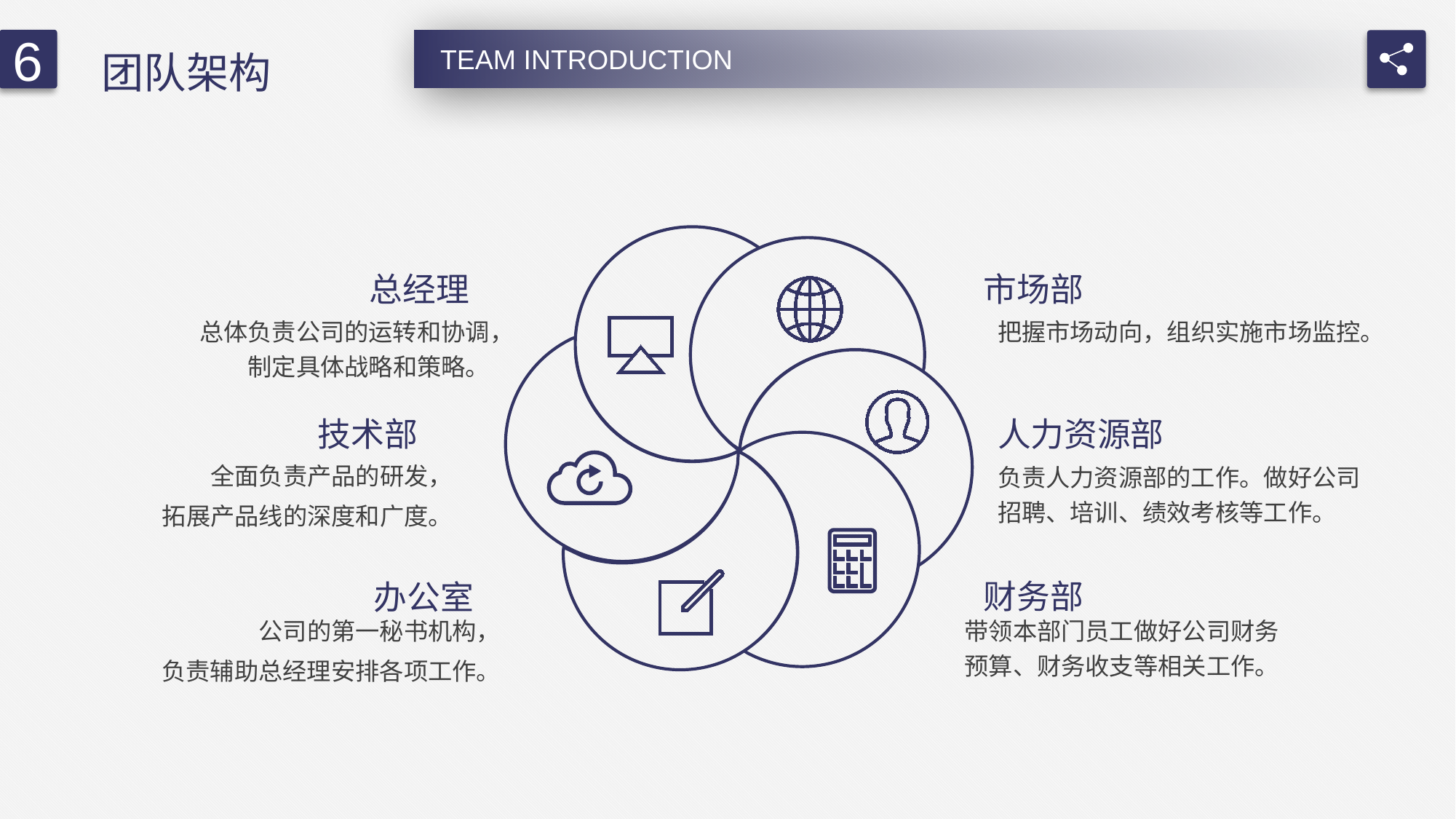

团队架构
6

TEAM INTRODUCTION

总经理
市场部

把握市场动向，组织实施市场监控。
总体负责公司的运转和协调，
制定具体战略和策略。

人力资源部
技术部
全面负责产品的研发，
拓展产品线的深度和广度。

负责人力资源部的工作。做好公司招聘、培训、绩效考核等工作。

财务部
办公室

公司的第一秘书机构，
负责辅助总经理安排各项工作。
带领本部门员工做好公司财务预算、财务收支等相关工作。